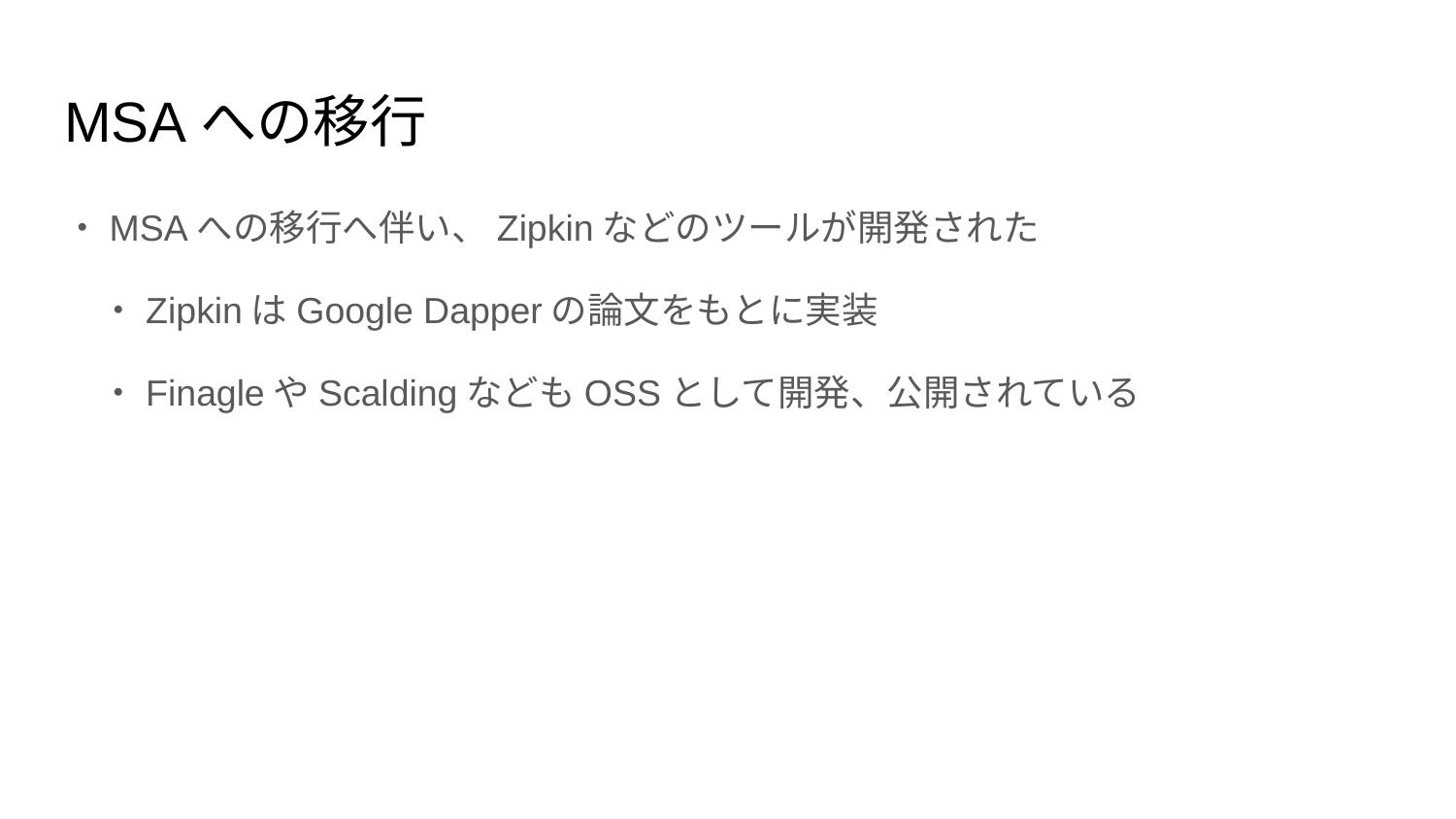

# MSAへの移行
・MSAへの移行へ伴い、Zipkinなどのツールが開発された
　・ZipkinはGoogle Dapperの論文をもとに実装
　・FinagleやScaldingなどもOSSとして開発、公開されている